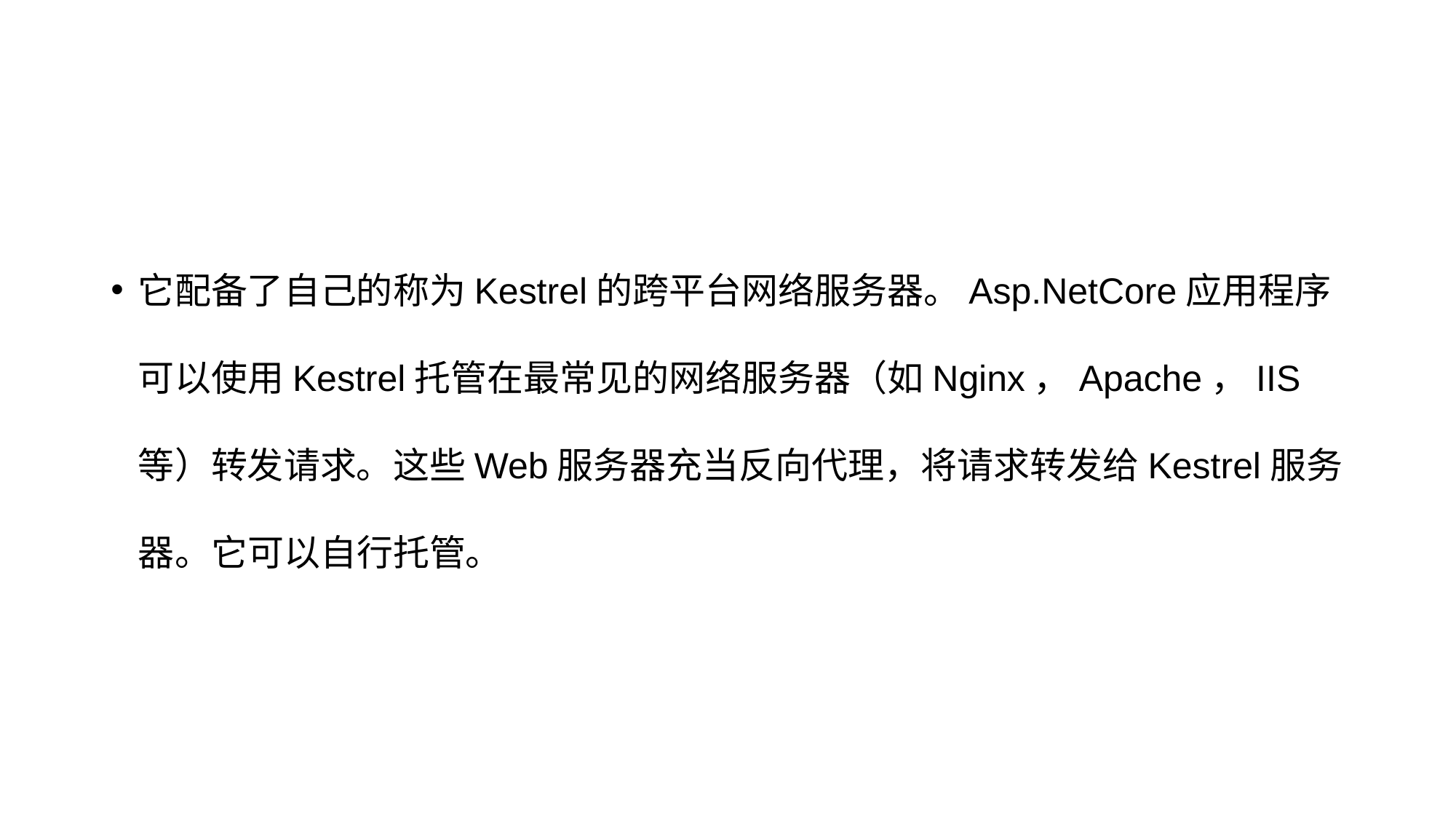

它配备了自己的称为Kestrel的跨平台网络服务器。Asp.NetCore应用程序可以使用Kestrel托管在最常见的网络服务器（如Nginx，Apache，IIS等）转发请求。这些Web服务器充当反向代理，将请求转发给Kestrel服务器。它可以自行托管。